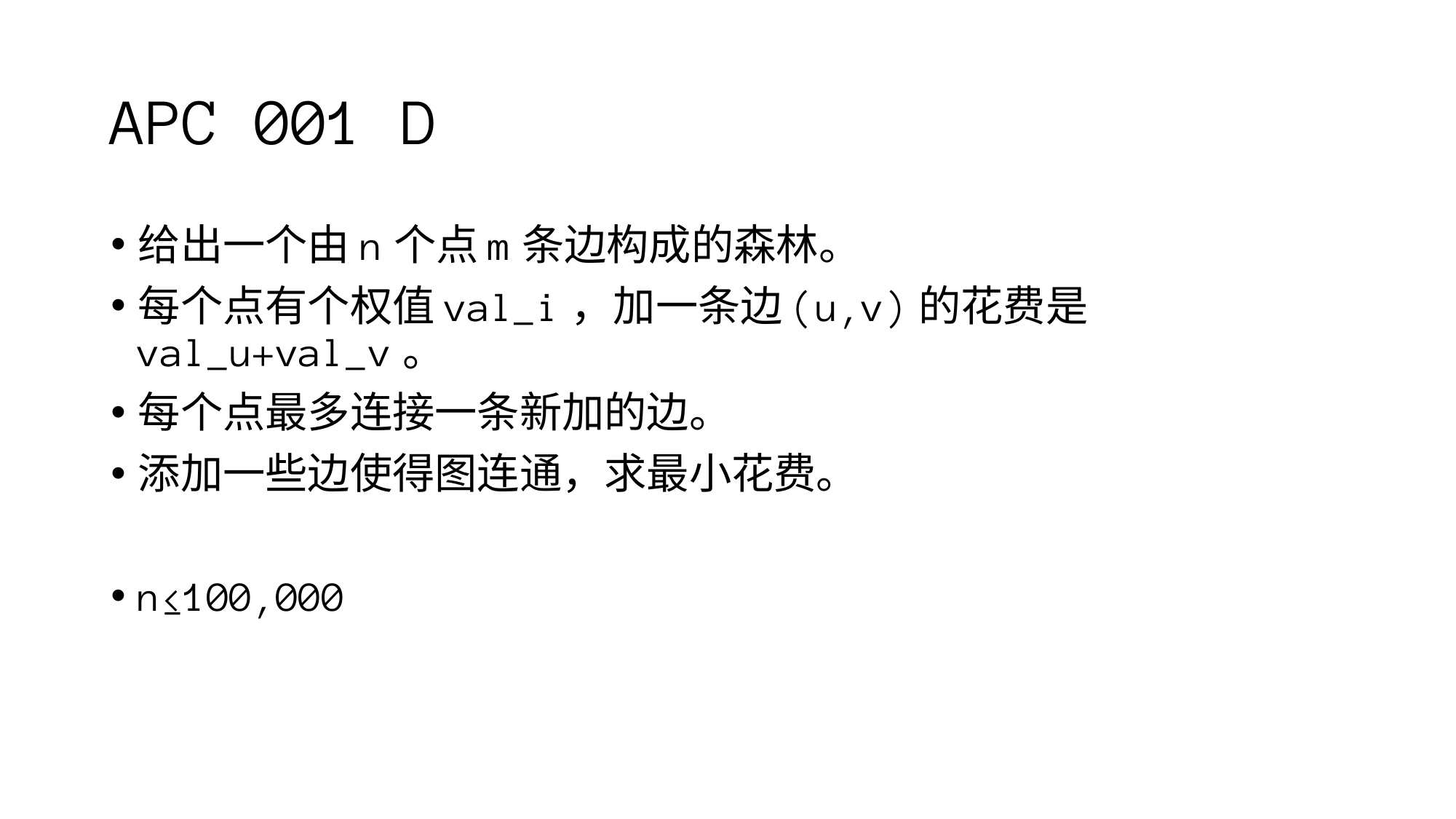

# APC 001 D
给出一个由n个点m条边构成的森林。
每个点有个权值val_i，加一条边(u,v)的花费是val_u+val_v。
每个点最多连接一条新加的边。
添加一些边使得图连通，求最小花费。

n≤100,000